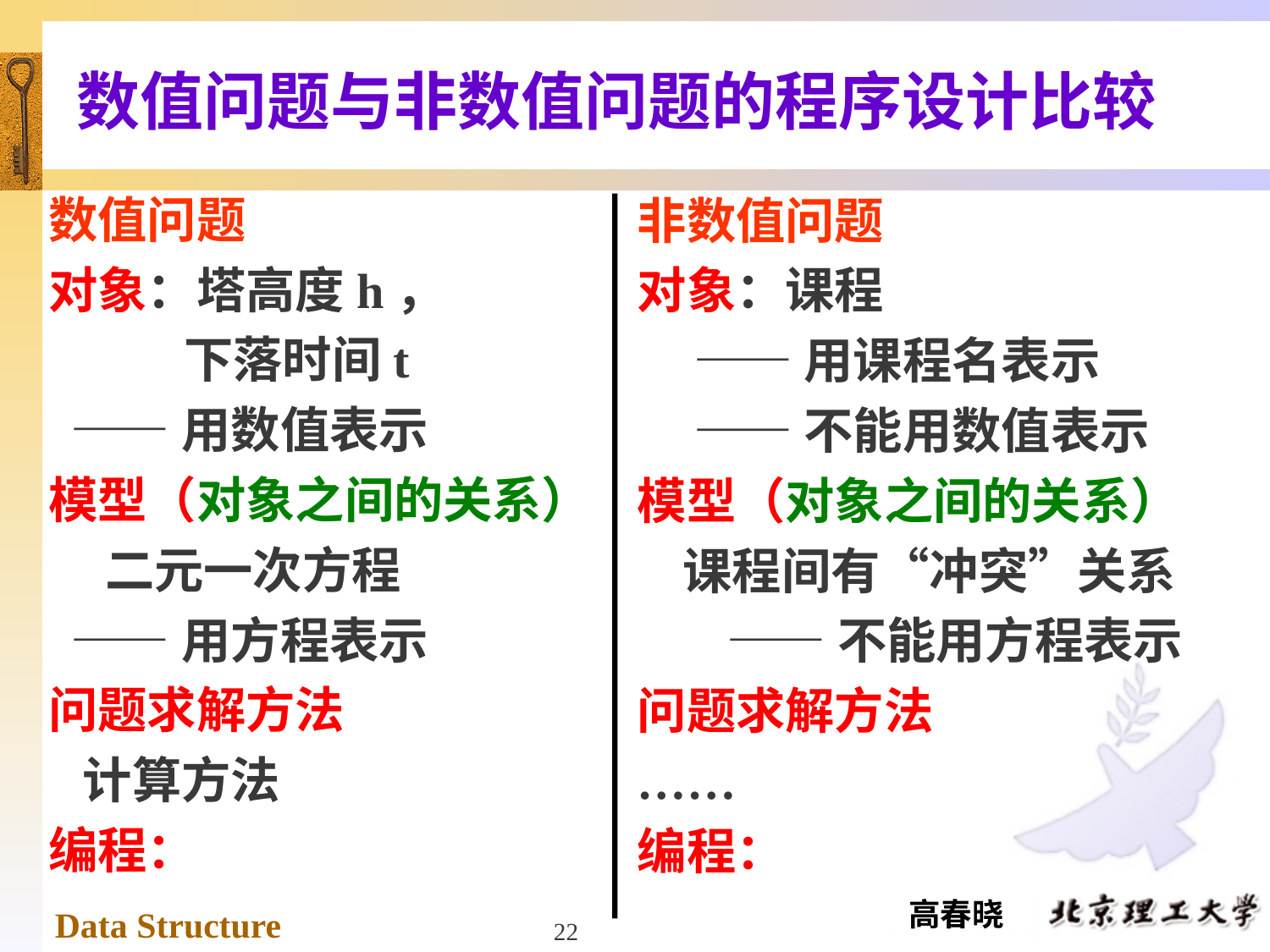

# 数值问题与非数值问题的程序设计比较
数值问题
对象：塔高度h，
           下落时间t
  ——用数值表示
模型（对象之间的关系）
    二元一次方程
  ——用方程表示
问题求解方法
  计算方法
编程：
非数值问题
对象：课程
     ——用课程名表示
     ——不能用数值表示
模型（对象之间的关系）
   课程间有“冲突”关系
——不能用方程表示
问题求解方法
……
编程：

22